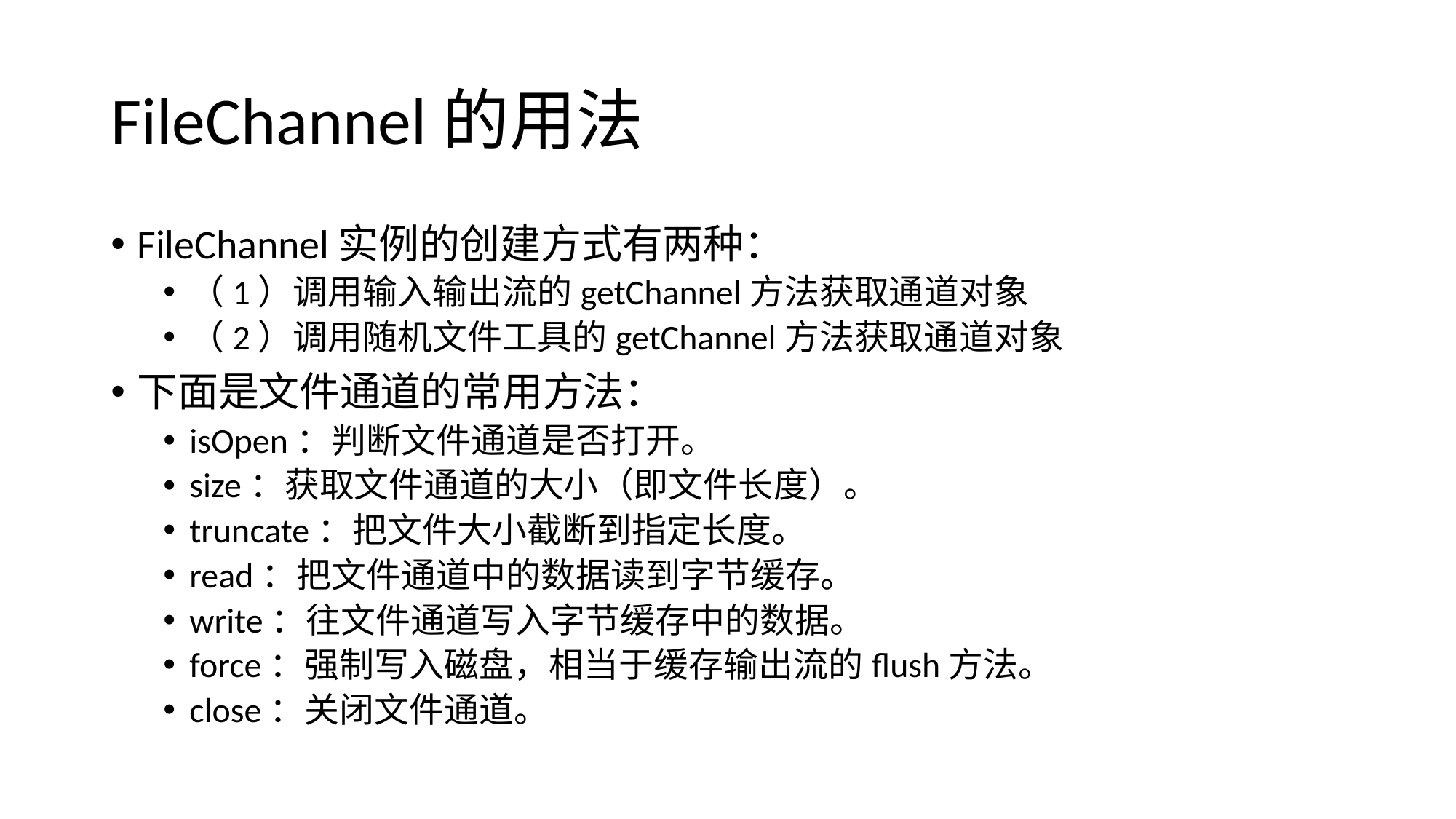

# FileChannel的用法
FileChannel实例的创建方式有两种：
（1）调用输入输出流的getChannel方法获取通道对象
（2）调用随机文件工具的getChannel方法获取通道对象
下面是文件通道的常用方法：
isOpen：判断文件通道是否打开。
size：获取文件通道的大小（即文件长度）。
truncate：把文件大小截断到指定长度。
read：把文件通道中的数据读到字节缓存。
write：往文件通道写入字节缓存中的数据。
force：强制写入磁盘，相当于缓存输出流的flush方法。
close：关闭文件通道。